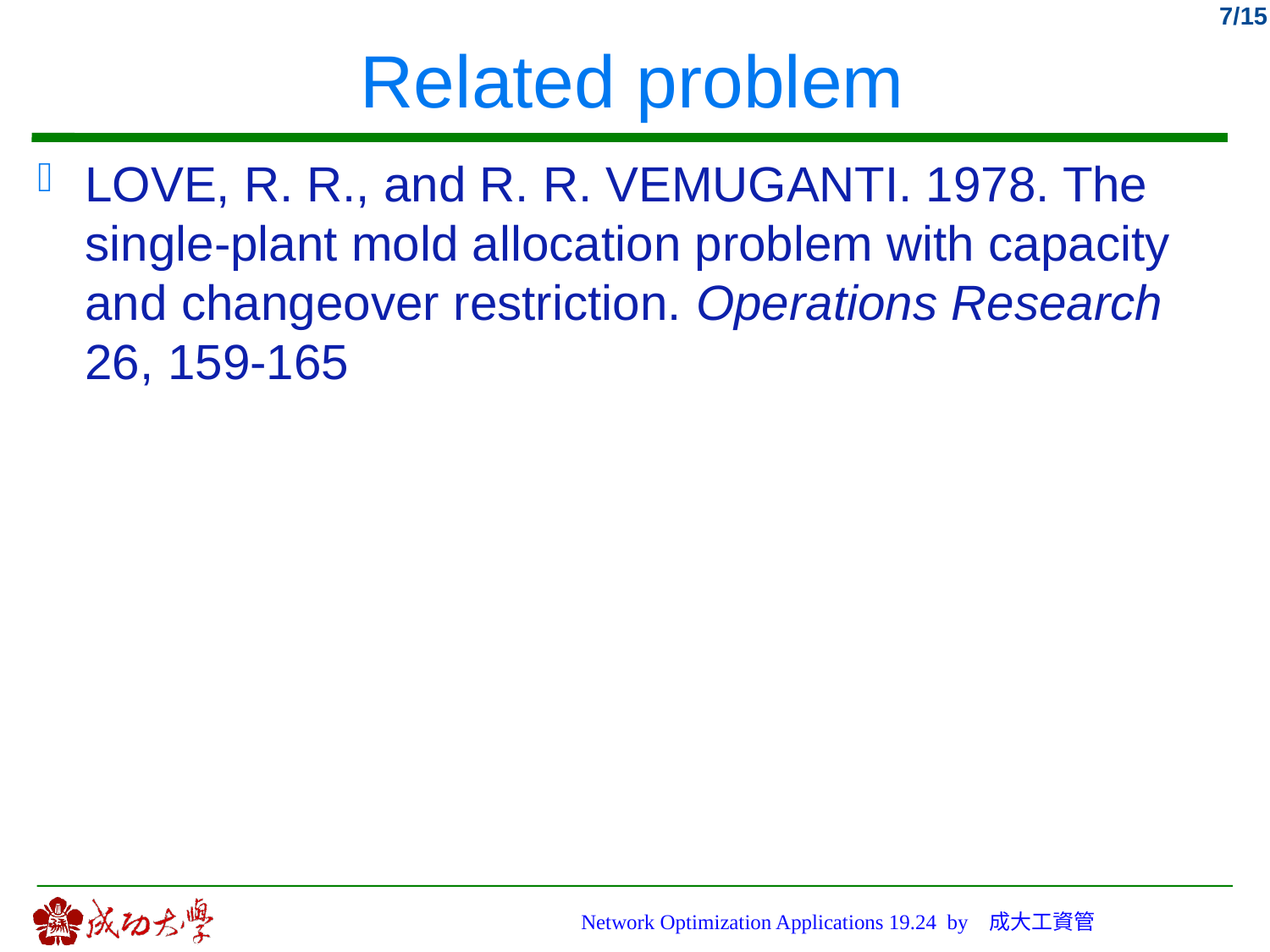

# Related problem
LOVE, R. R., and R. R. VEMUGANTI. 1978. The single-plant mold allocation problem with capacity and changeover restriction. Operations Research 26, 159-165
Network Optimization Applications 19.24  by   成大工資管